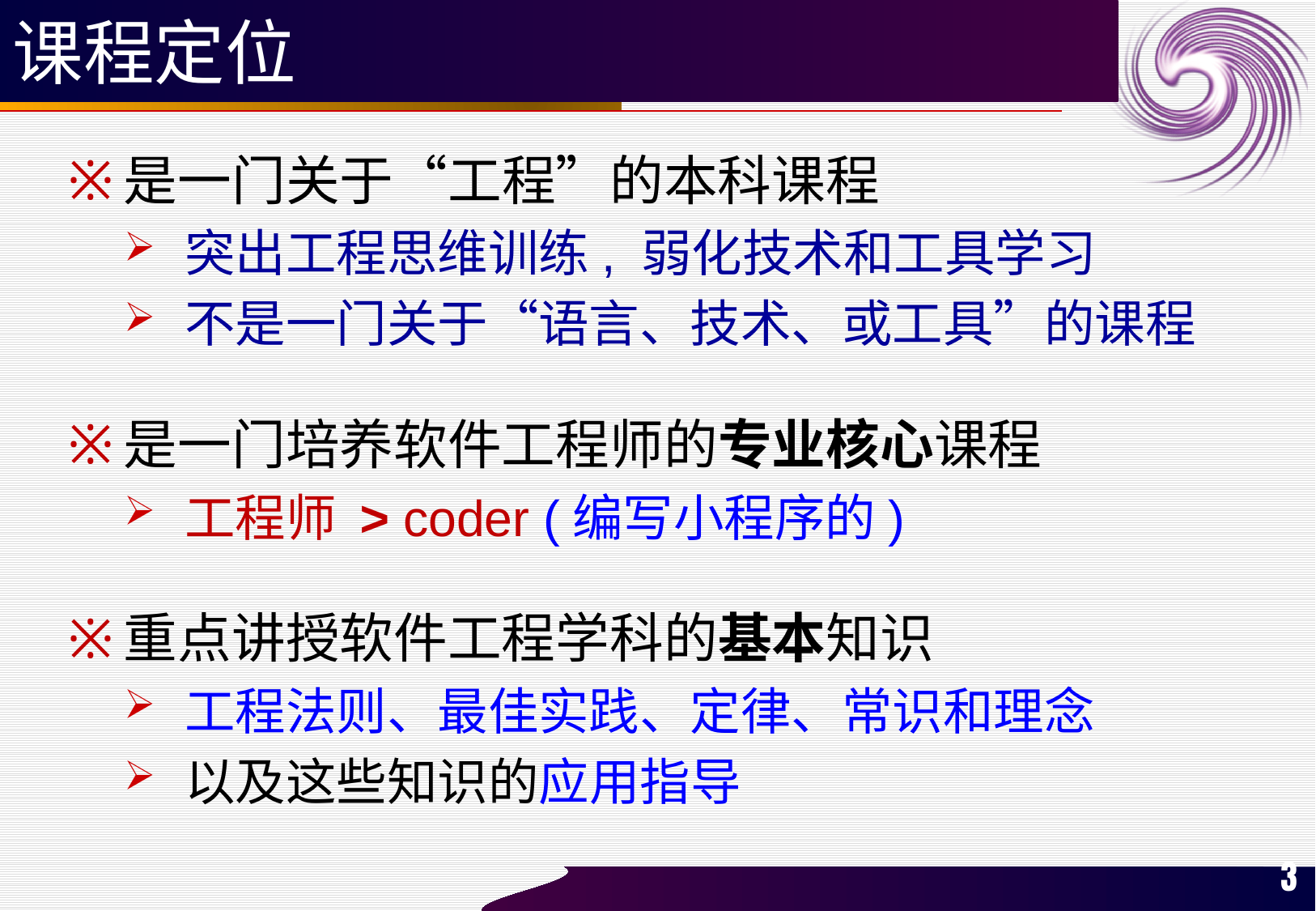

# 课程定位
是一门关于“工程”的本科课程
突出工程思维训练, 弱化技术和工具学习
不是一门关于“语言、技术、或工具”的课程

是一门培养软件工程师的专业核心课程
工程师 > coder (编写小程序的)

重点讲授软件工程学科的基本知识
工程法则、最佳实践、定律、常识和理念
以及这些知识的应用指导
3